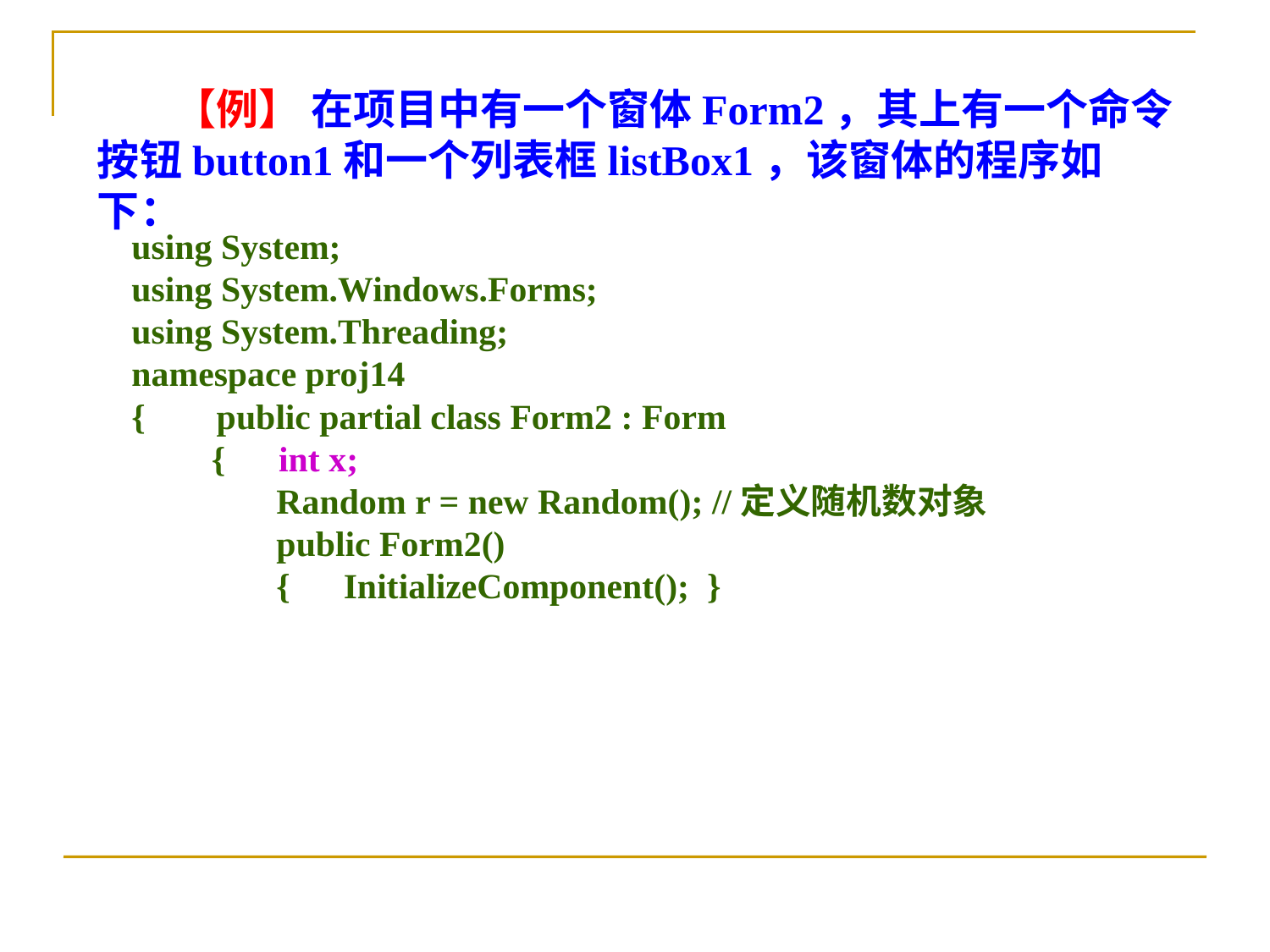

【例】 在项目中有一个窗体Form2，其上有一个命令按钮button1和一个列表框listBox1，该窗体的程序如下：
using System;
using System.Windows.Forms;
using System.Threading;
namespace proj14
{        public partial class Form2 : Form
         {      int x;
	  Random r = new Random(); //定义随机数对象
	  public Form2()
	  {      InitializeComponent();  }